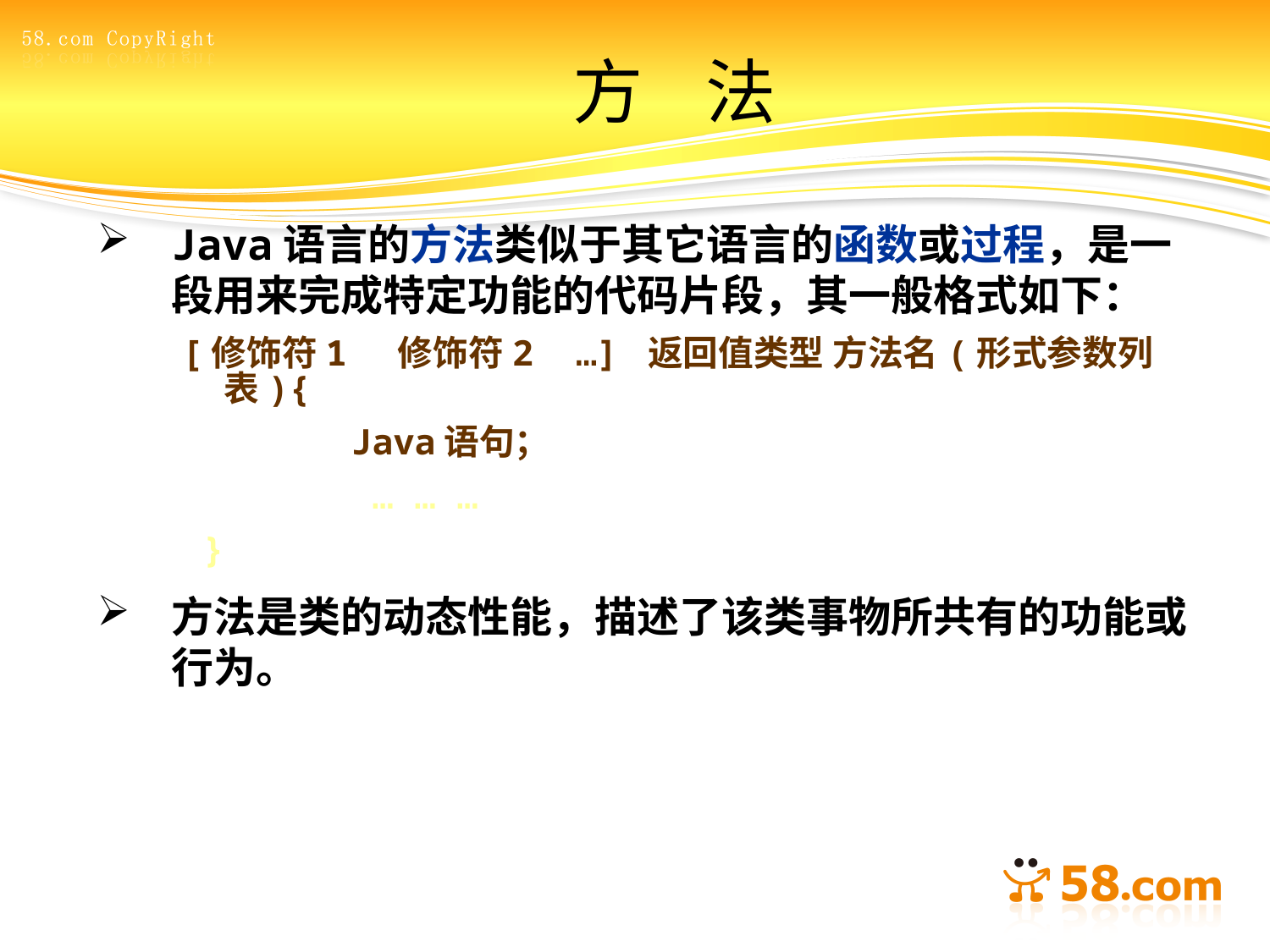

# 方    法
Java语言的方法类似于其它语言的函数或过程，是一段用来完成特定功能的代码片段，其一般格式如下：
 [修饰符1  修饰符2  …] 返回值类型 方法名(形式参数列表){
		Java语句；
          … … …
  }
方法是类的动态性能，描述了该类事物所共有的功能或行为。